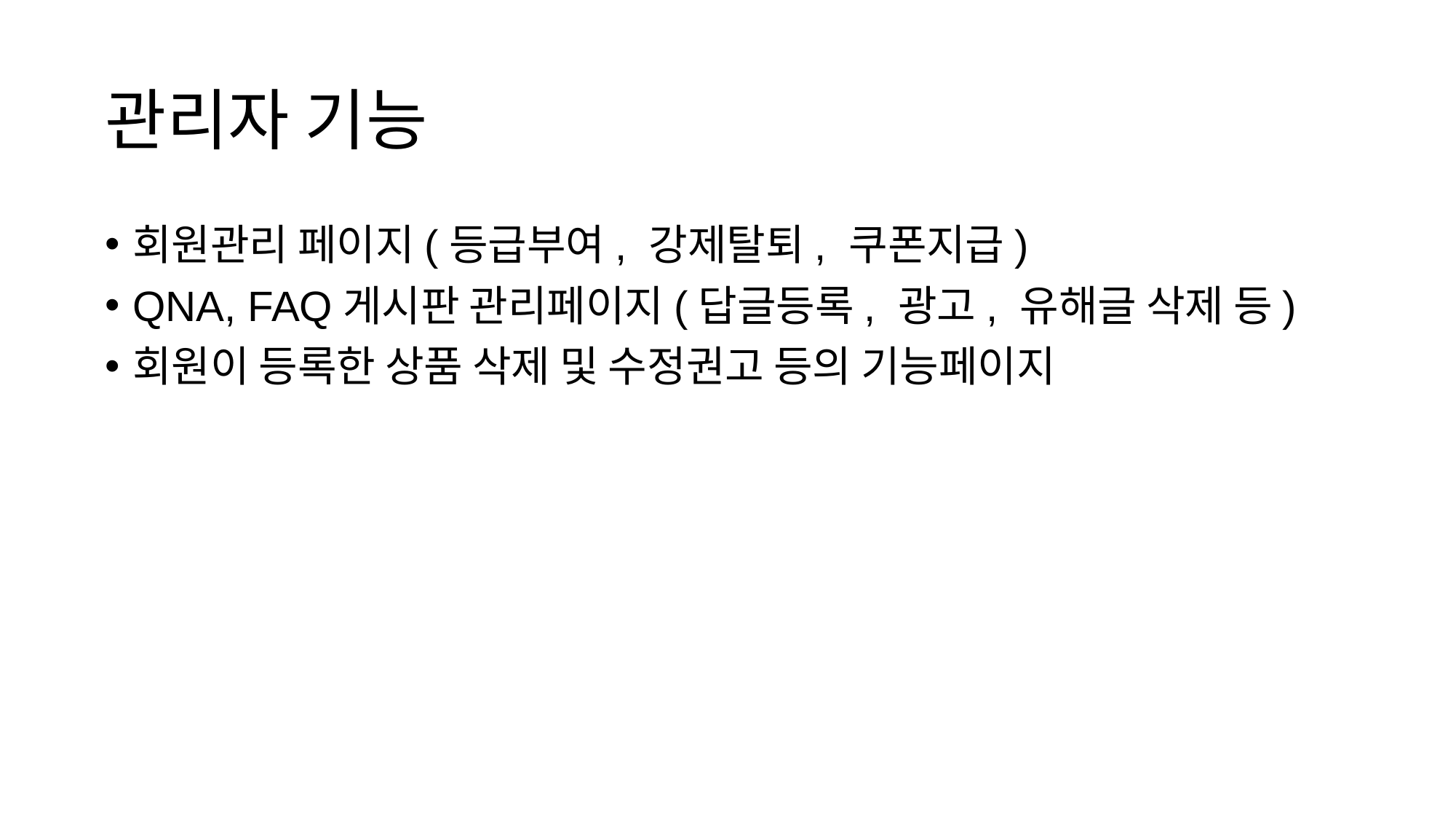

# 관리자 기능
회원관리 페이지(등급부여, 강제탈퇴, 쿠폰지급)
QNA, FAQ게시판 관리페이지(답글등록, 광고, 유해글 삭제 등)
회원이 등록한 상품 삭제 및 수정권고 등의 기능페이지